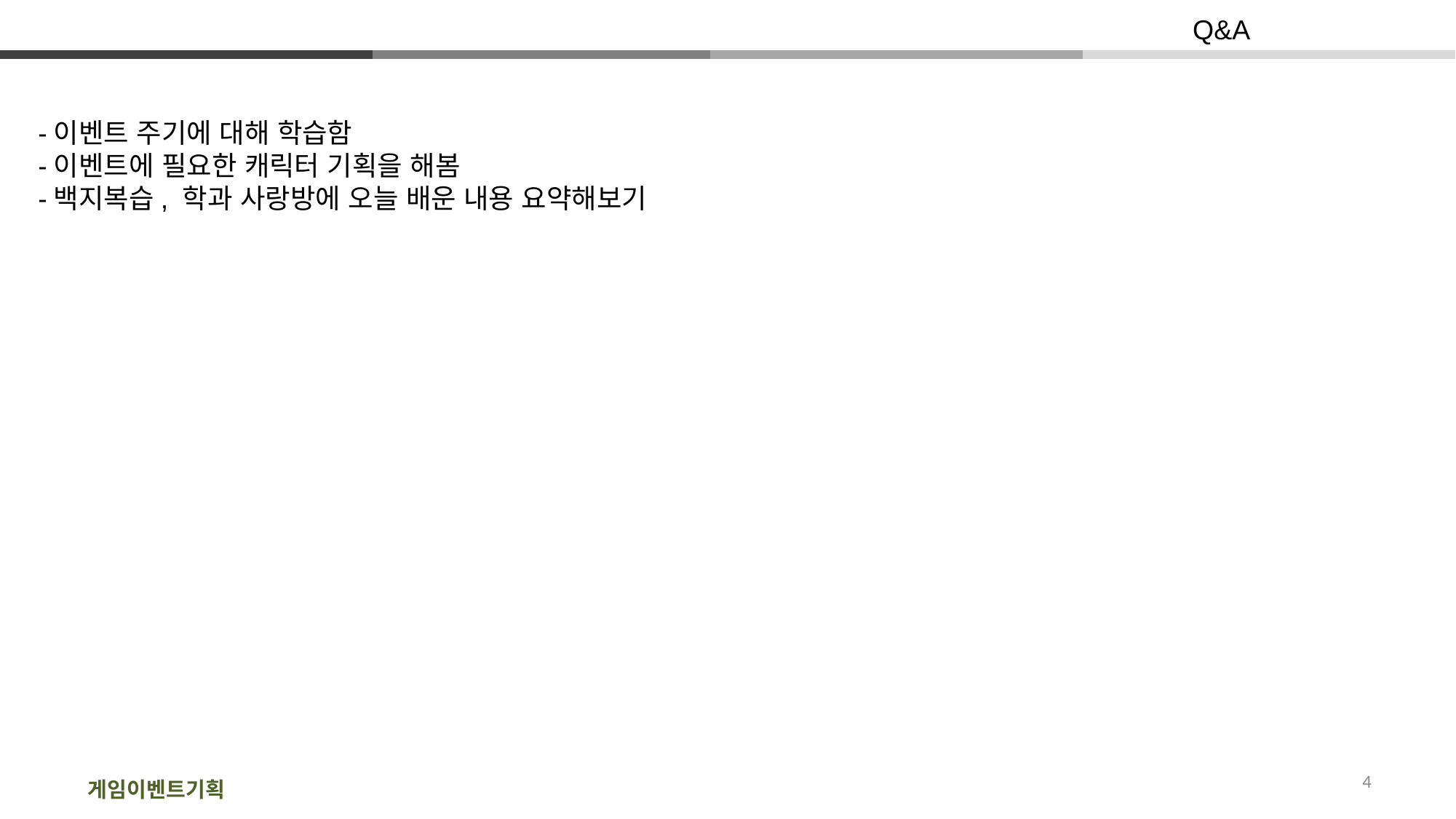

Q&A
-이벤트 주기에 대해 학습함
-이벤트에 필요한 캐릭터 기획을 해봄
-백지복습, 학과 사랑방에 오늘 배운 내용 요약해보기
4